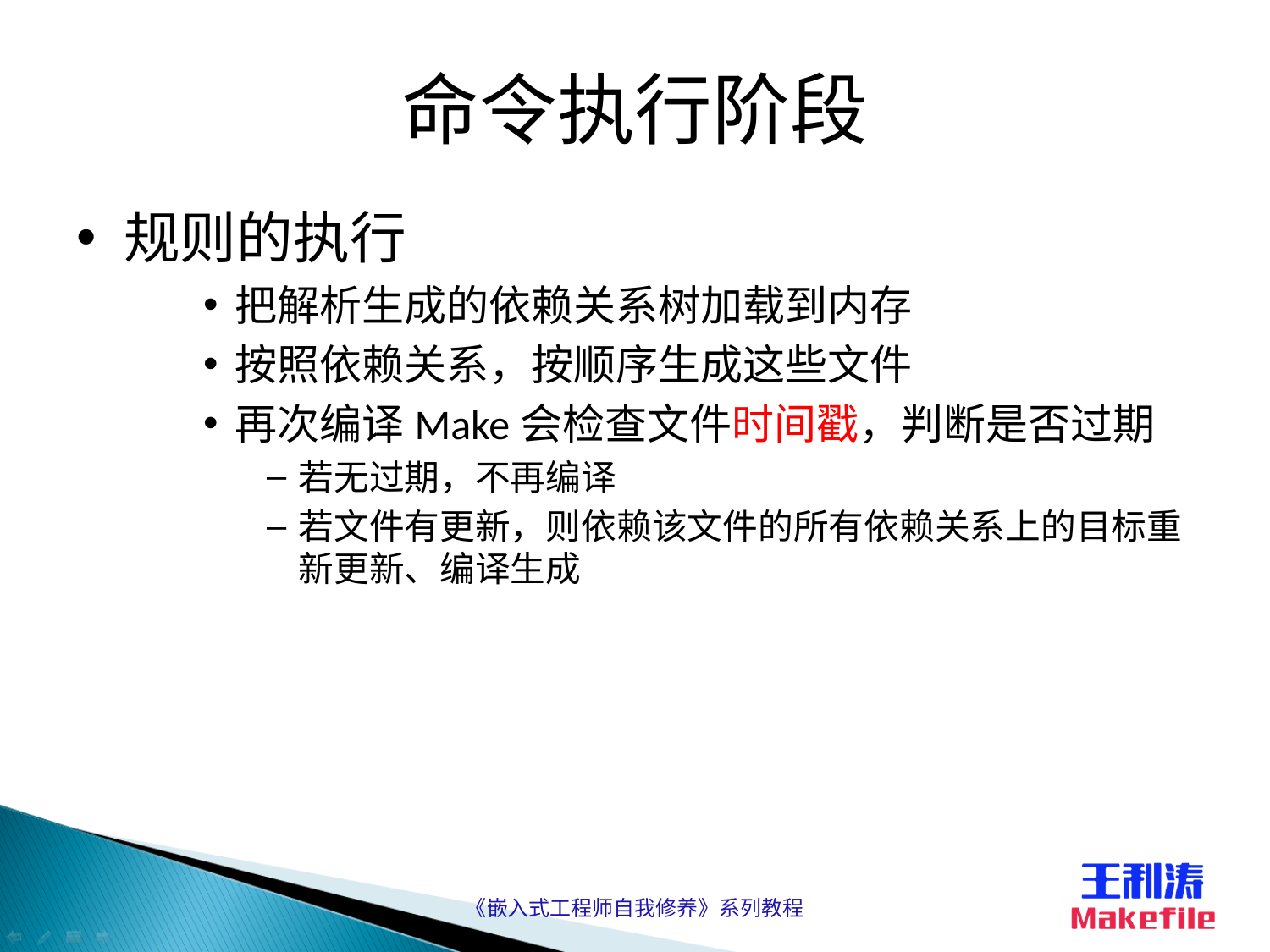

# 命令执行阶段
规则的执行
把解析生成的依赖关系树加载到内存
按照依赖关系，按顺序生成这些文件
再次编译Make会检查文件时间戳，判断是否过期
若无过期，不再编译
若文件有更新，则依赖该文件的所有依赖关系上的目标重新更新、编译生成

《嵌入式工程师自我修养》系列教程